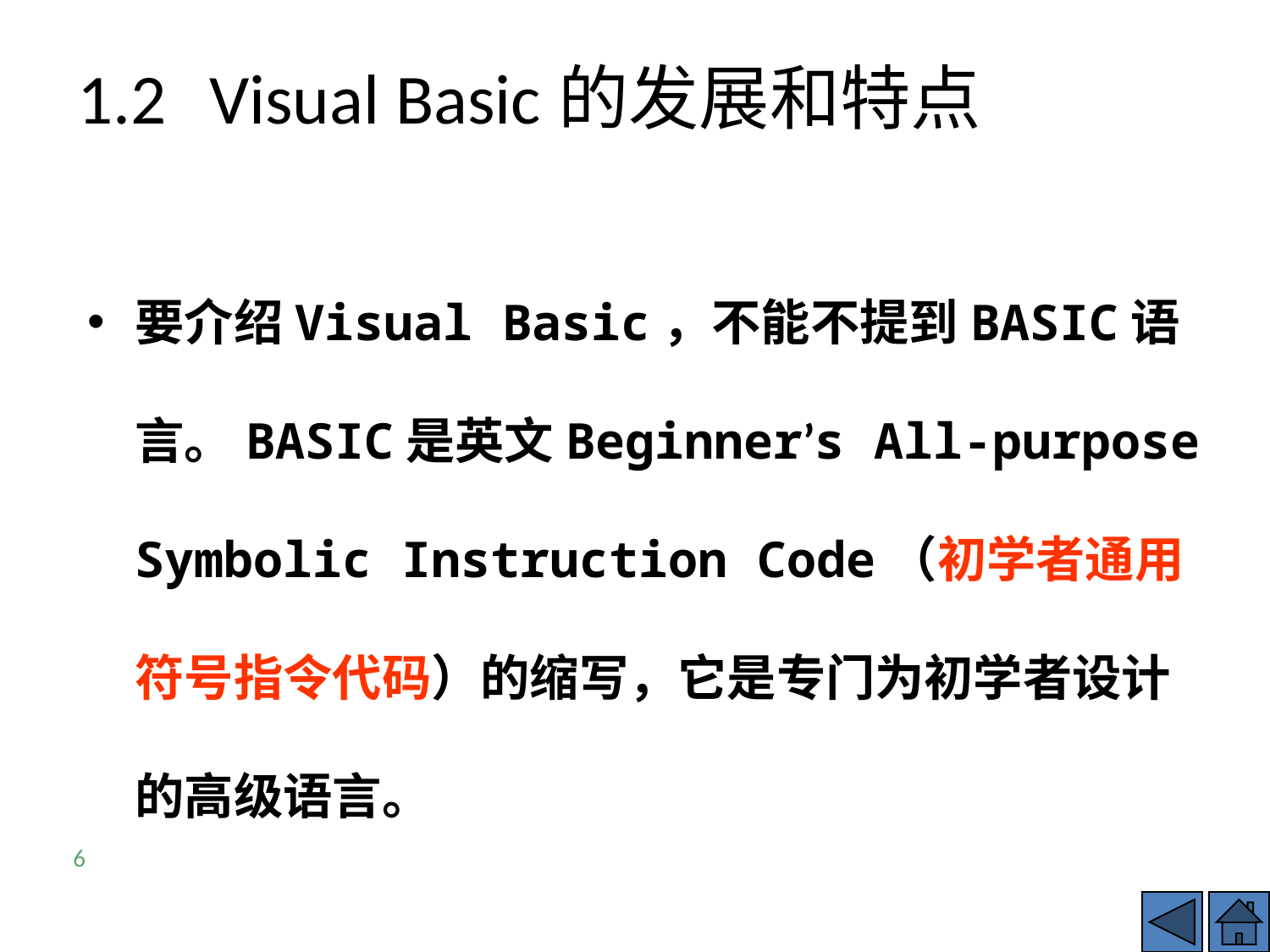

1.2 Visual Basic的发展和特点
要介绍Visual Basic，不能不提到BASIC语言。BASIC是英文Beginner’s All-purpose Symbolic Instruction Code（初学者通用符号指令代码）的缩写，它是专门为初学者设计的高级语言。
6